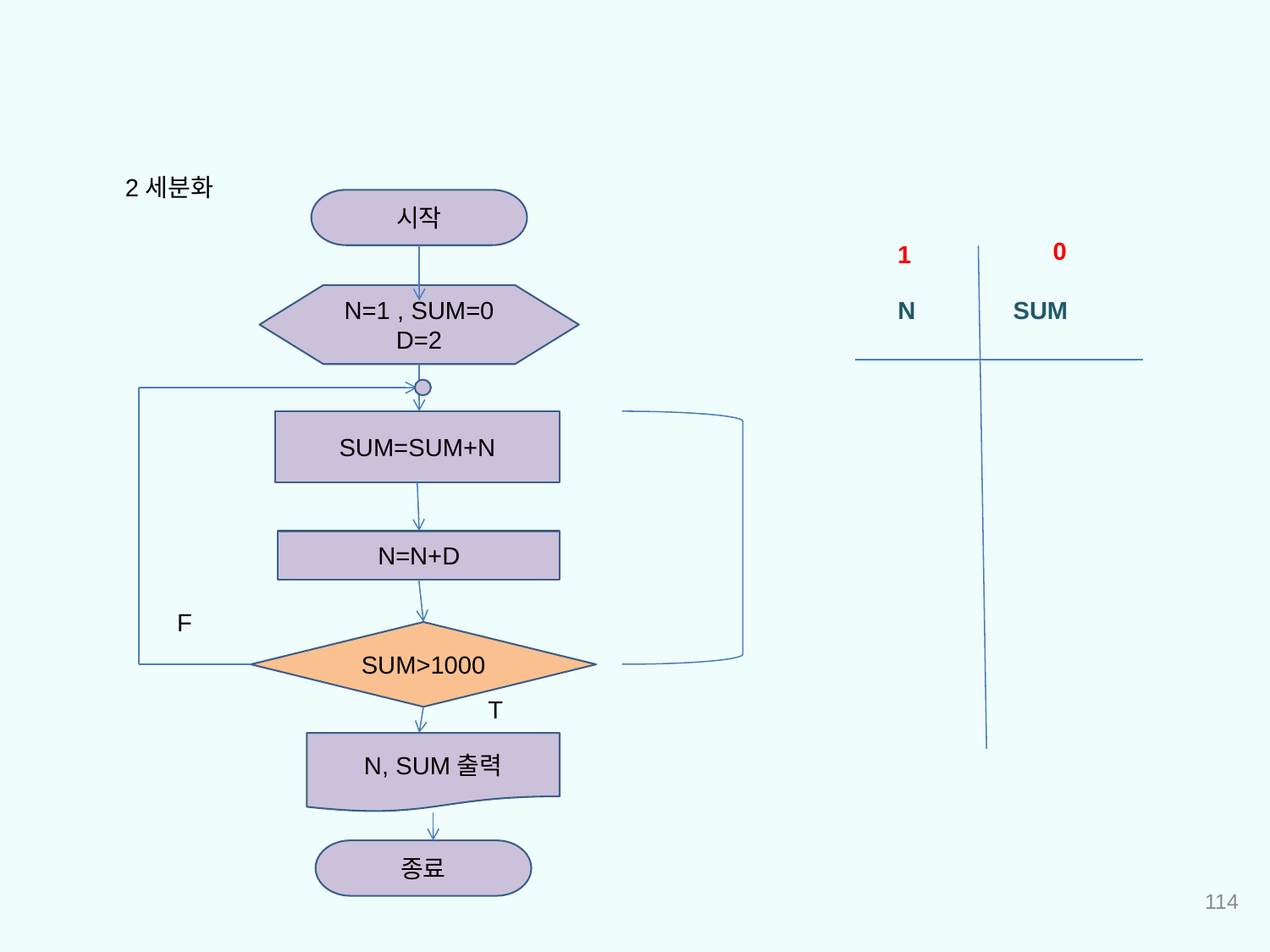

2세분화
시작
N=1 , SUM=0
D=2

SUM=SUM+N
N=N+D
F
SUM>1000
T
N, SUM출력
종료
0

1
N              SUM
114